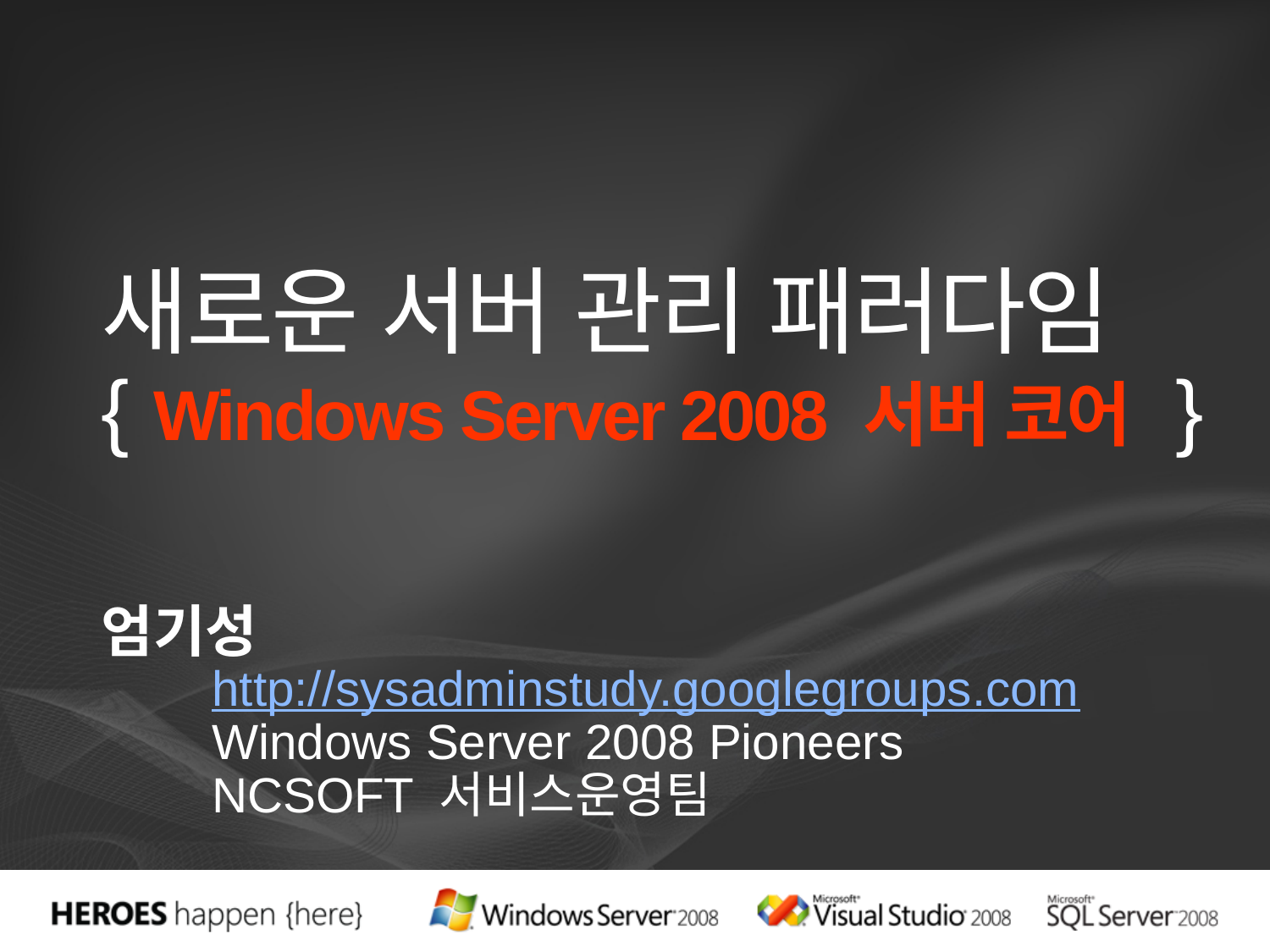

# 새로운 서버 관리 패러다임 { Windows Server 2008 서버 코어 }
엄기성
http://sysadminstudy.googlegroups.com
Windows Server 2008 Pioneers
NCSOFT 서비스운영팀